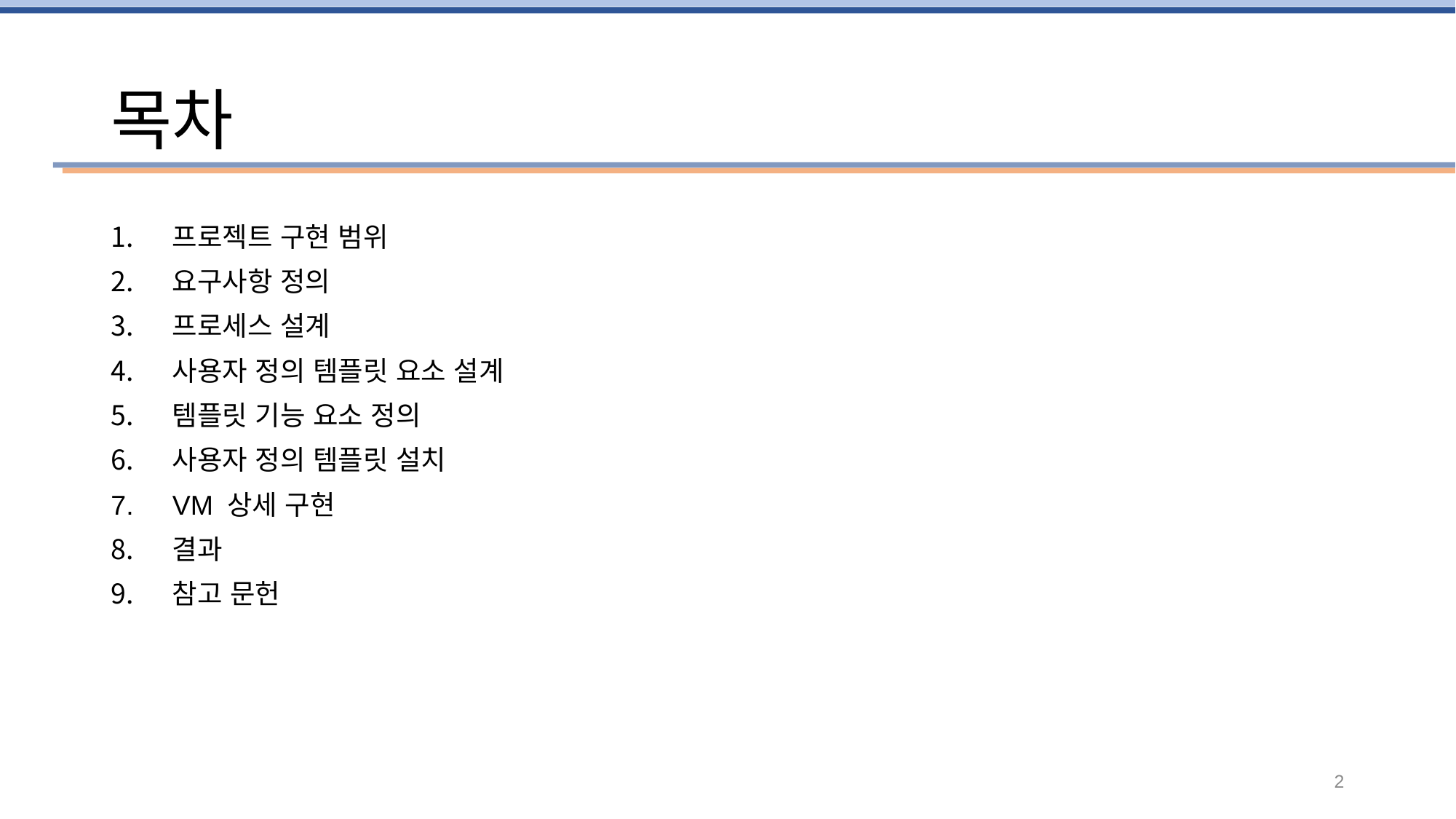

# 목차
프로젝트 구현 범위
요구사항 정의
프로세스 설계
사용자 정의 템플릿 요소 설계
템플릿 기능 요소 정의
사용자 정의 템플릿 설치
VM 상세 구현
결과
참고 문헌

2